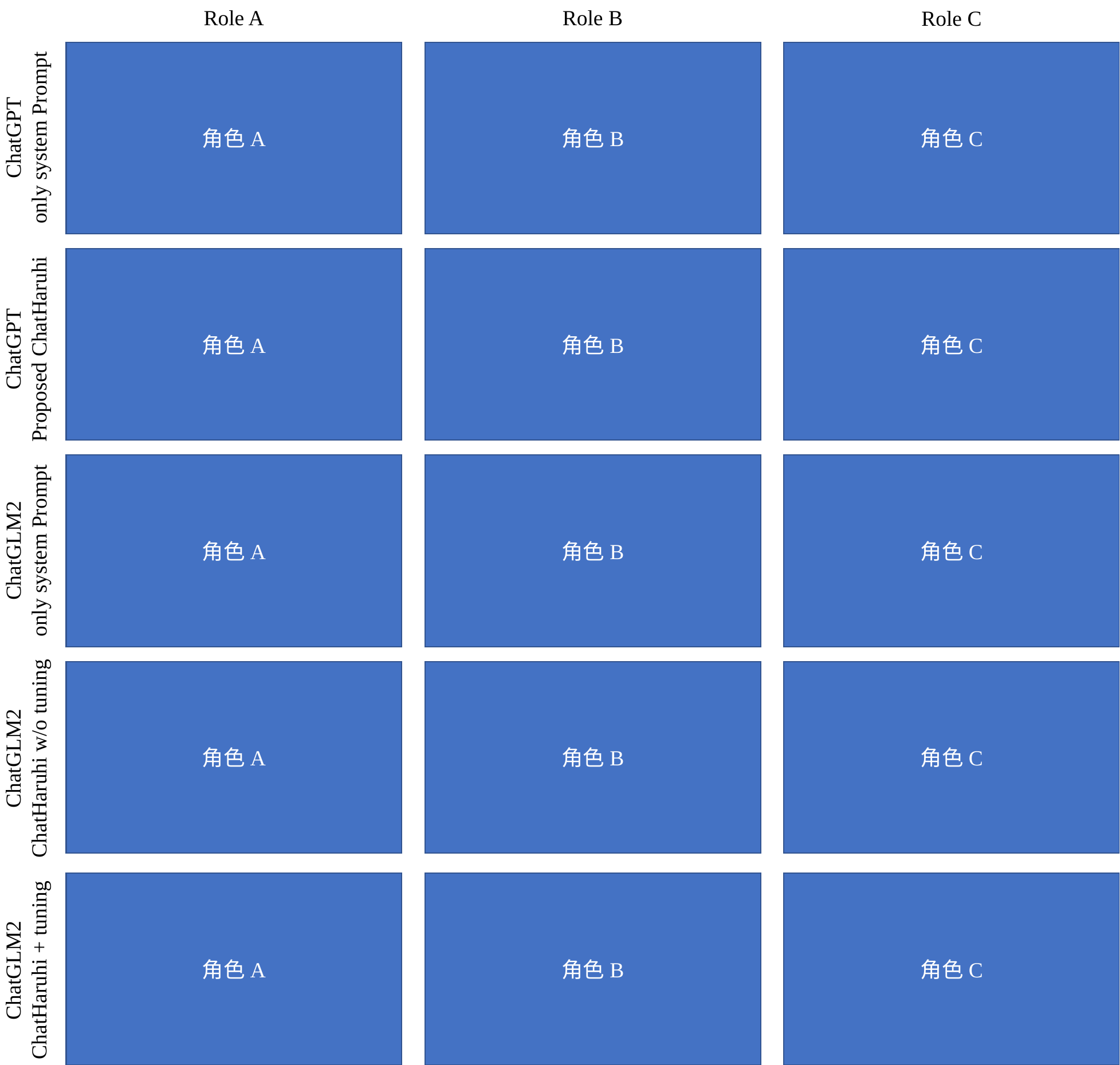

Role A
Role B
Role C
角色A
角色B
角色C
ChatGPT
only system Prompt
角色A
角色B
角色C
ChatGPT
Proposed ChatHaruhi
角色A
角色B
角色C
ChatGLM2
only system Prompt
角色A
角色B
角色C
ChatGLM2
ChatHaruhi w/o tuning
角色A
角色B
角色C
ChatGLM2
ChatHaruhi + tuning